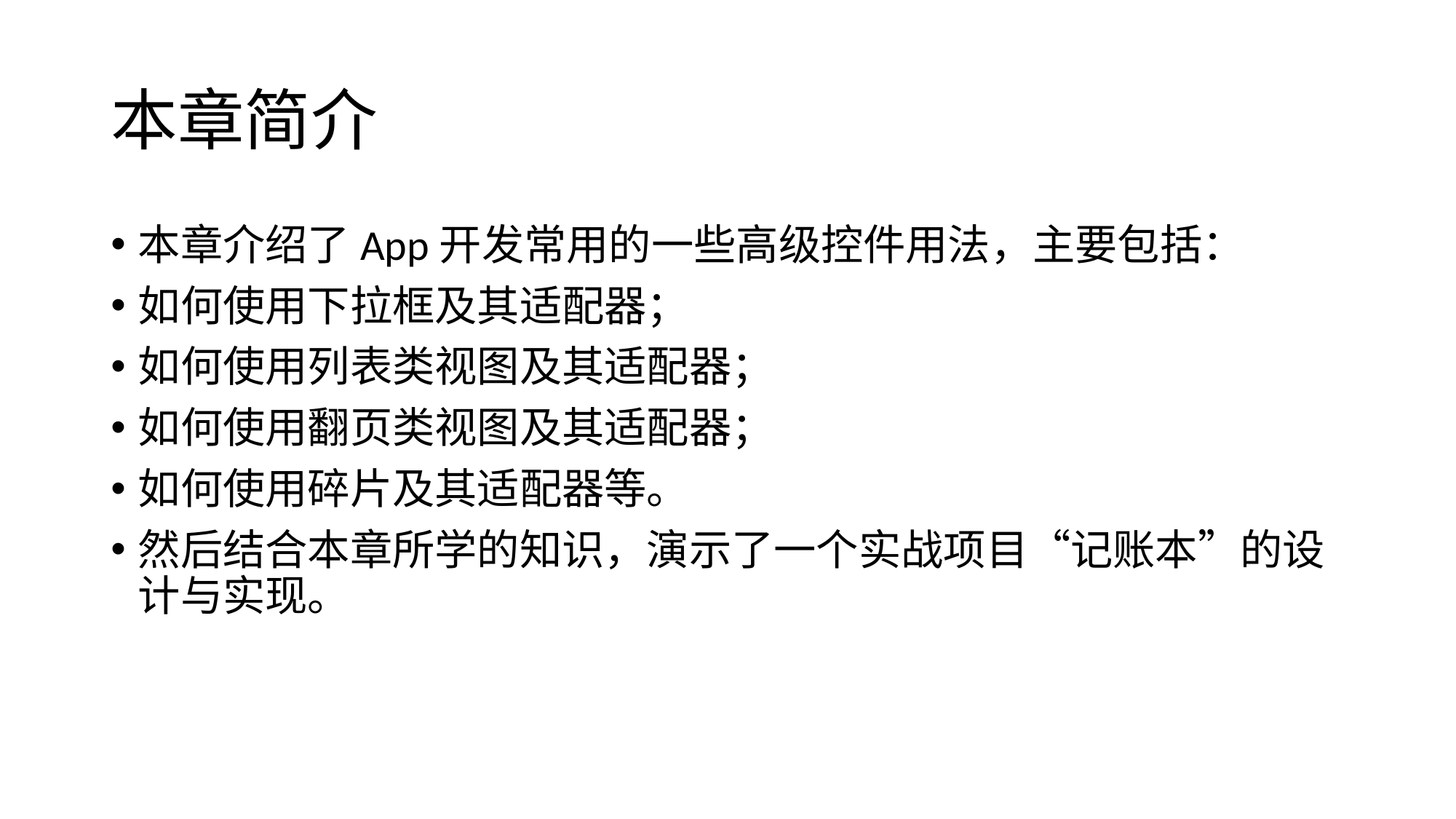

# 本章简介
本章介绍了App开发常用的一些高级控件用法，主要包括：
如何使用下拉框及其适配器；
如何使用列表类视图及其适配器；
如何使用翻页类视图及其适配器；
如何使用碎片及其适配器等。
然后结合本章所学的知识，演示了一个实战项目“记账本”的设计与实现。